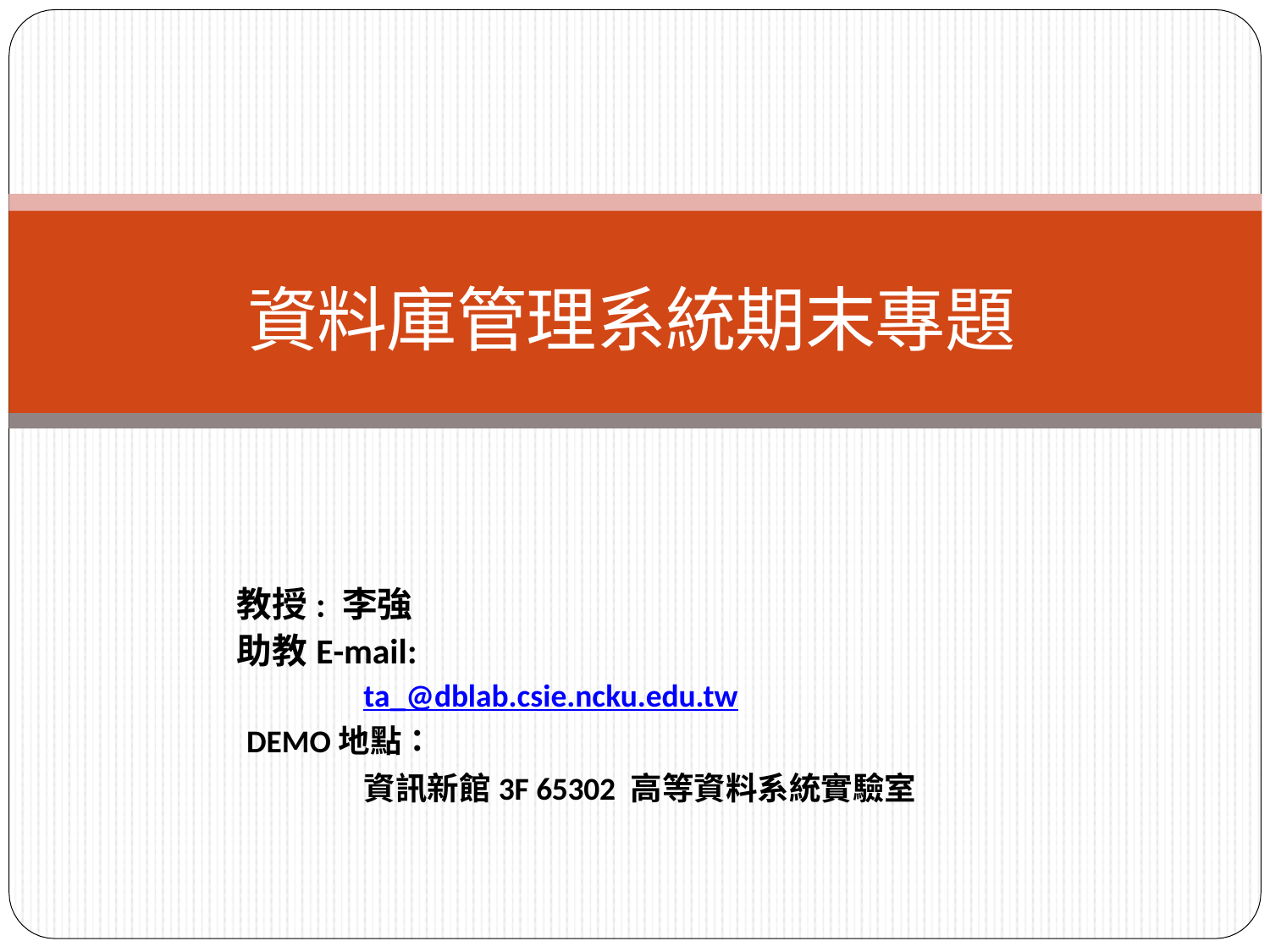

資料庫管理系統期末專題

教授: 李強
助教E-mail:
ta_@dblab.csie.ncku.edu.tw
DEMO地點：
資訊新館3F 65302 高等資料系統實驗室